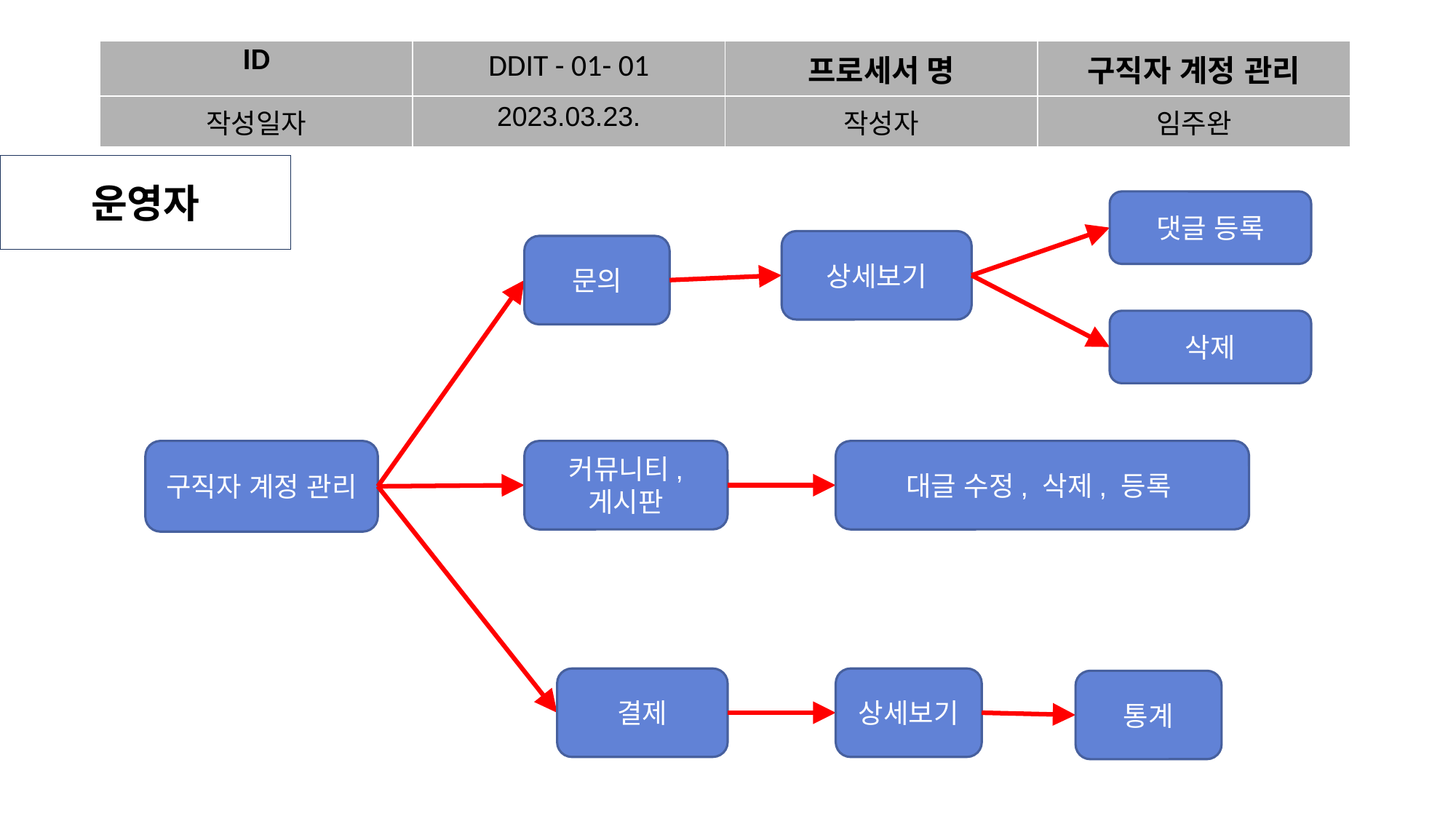

| ID | DDIT - 01- 01 | 프로세서 명 | 구직자 계정 관리 |
| --- | --- | --- | --- |
| 작성일자 | 2023.03.23. | 작성자 | 임주완 |
운영자
댓글 등록
상세보기
문의
삭제
구직자 계정 관리
커뮤니티, 게시판
대글 수정, 삭제, 등록
결제
상세보기
통계